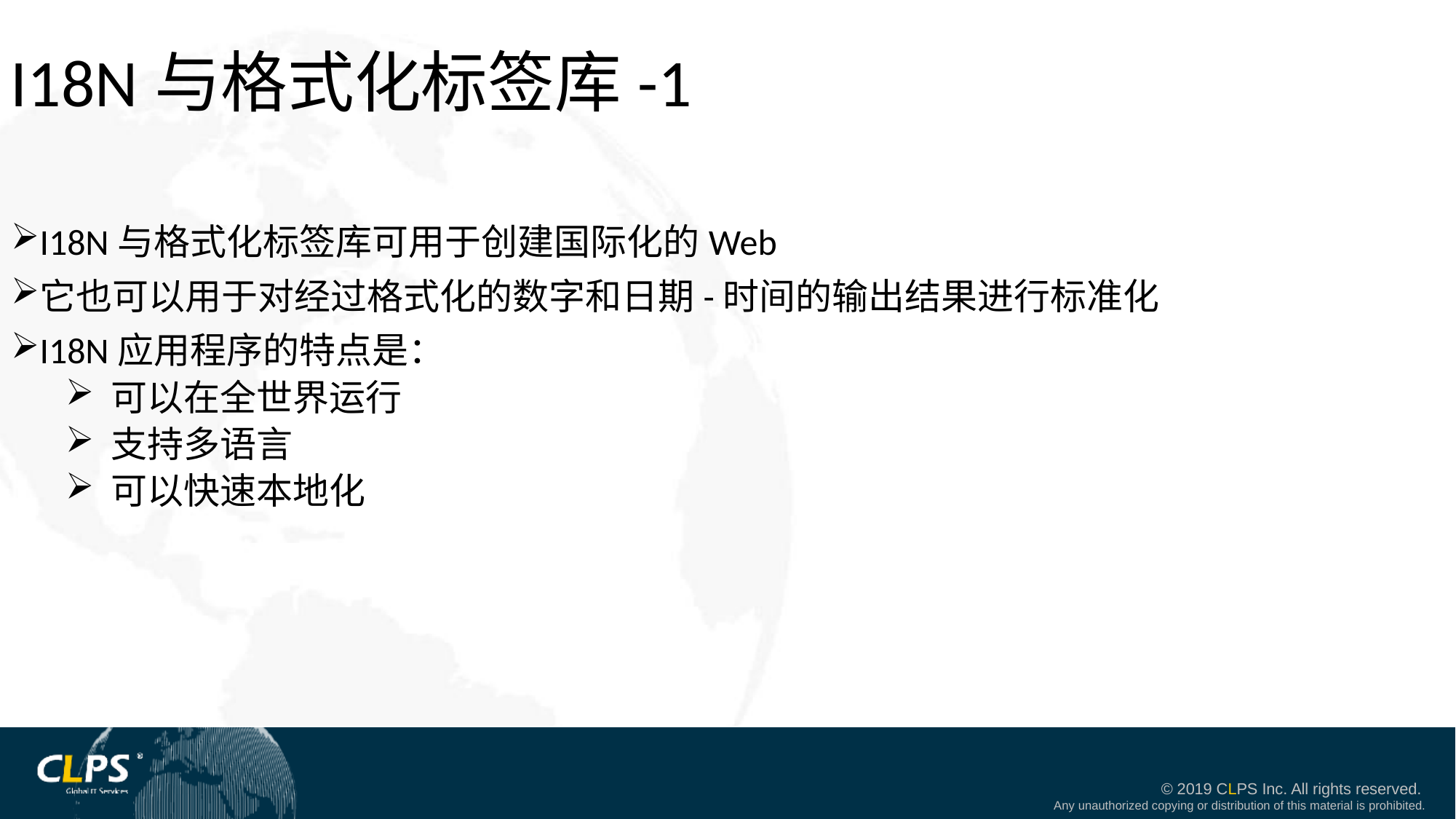

I18N与格式化标签库-1
I18N与格式化标签库可用于创建国际化的Web
它也可以用于对经过格式化的数字和日期-时间的输出结果进行标准化
I18N应用程序的特点是：
 可以在全世界运行
 支持多语言
 可以快速本地化